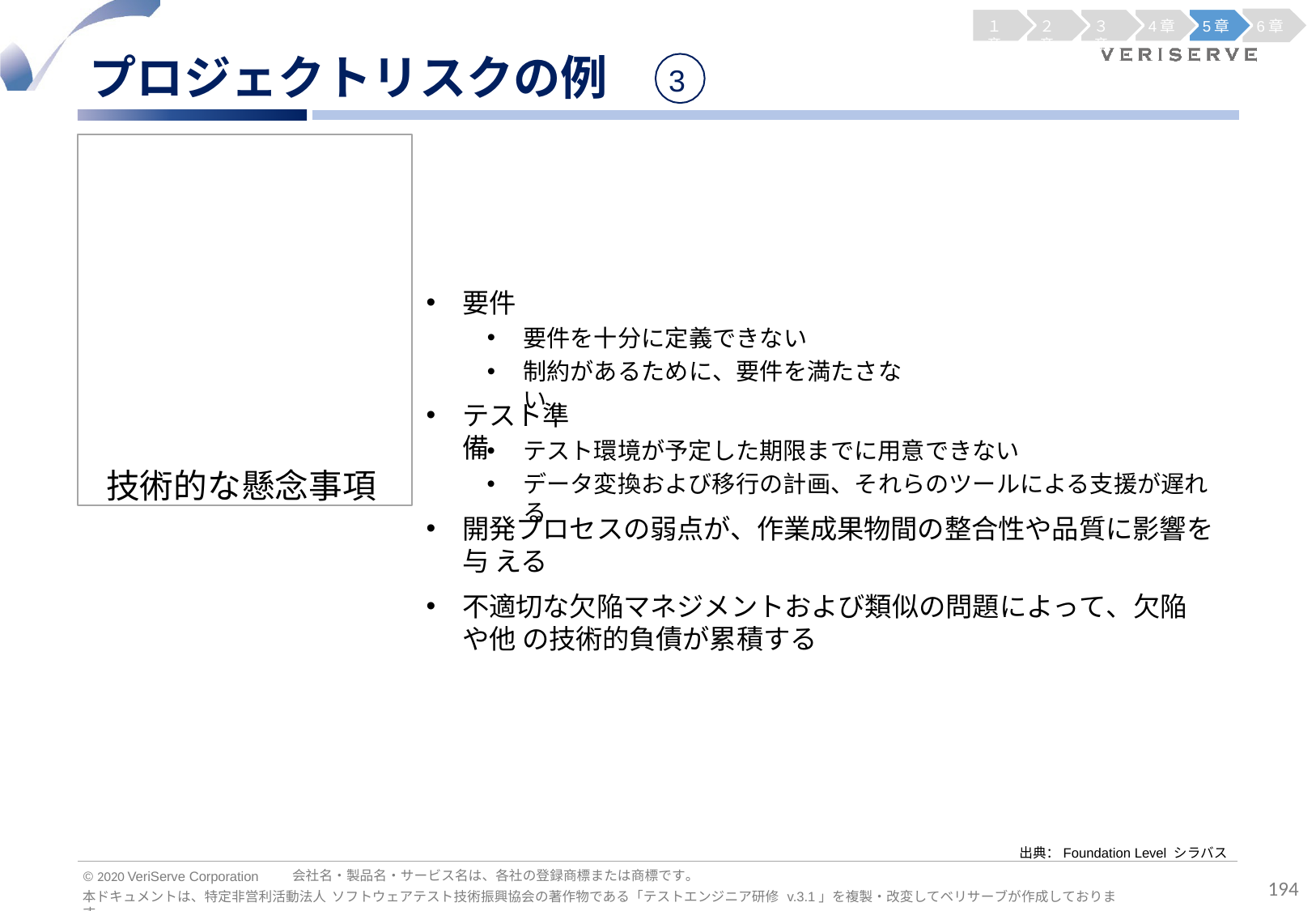

１章
２章
３章
4章
5章
6章
プロジェクトリスクの例

3

技術的な懸念事項
要件
要件を十分に定義できない
制約があるために、要件を満たさない
テスト準備
テスト環境が予定した期限までに用意できない
データ変換および移行の計画、それらのツールによる支援が遅れる
開発プロセスの弱点が、作業成果物間の整合性や品質に影響を与 える
不適切な欠陥マネジメントおよび類似の問題によって、欠陥や他 の技術的負債が累積する
出典：Foundation Level シラバス
会社名・製品名・サービス名は、各社の登録商標または商標です。
© 2020 VeriServe Corporation
194
本ドキュメントは、特定非営利活動法人 ソフトウェアテスト技術振興協会の著作物である「テストエンジニア研修 v.3.1」を複製・改変してベリサーブが作成しております。